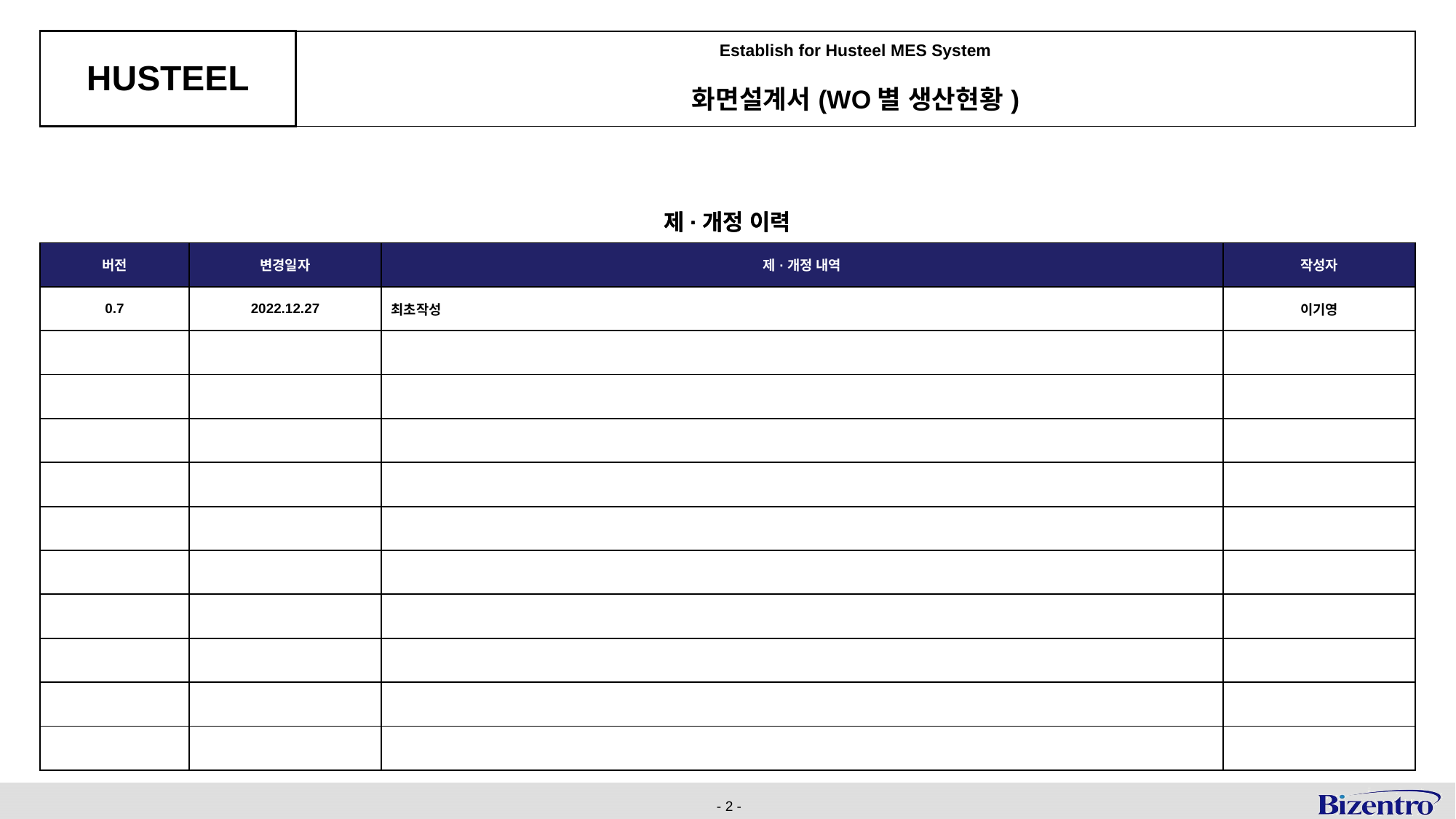

제·개정 이력
| 버전 | 변경일자 | 제·개정 내역 | 작성자 |
| --- | --- | --- | --- |
| 0.7 | 2022.12.27 | 최초작성 | 이기영 |
|  |  |  |  |
|  |  |  |  |
|  |  |  |  |
|  |  |  |  |
|  |  |  |  |
|  |  |  |  |
|  |  |  |  |
|  |  |  |  |
|  |  |  |  |
|  |  |  |  |